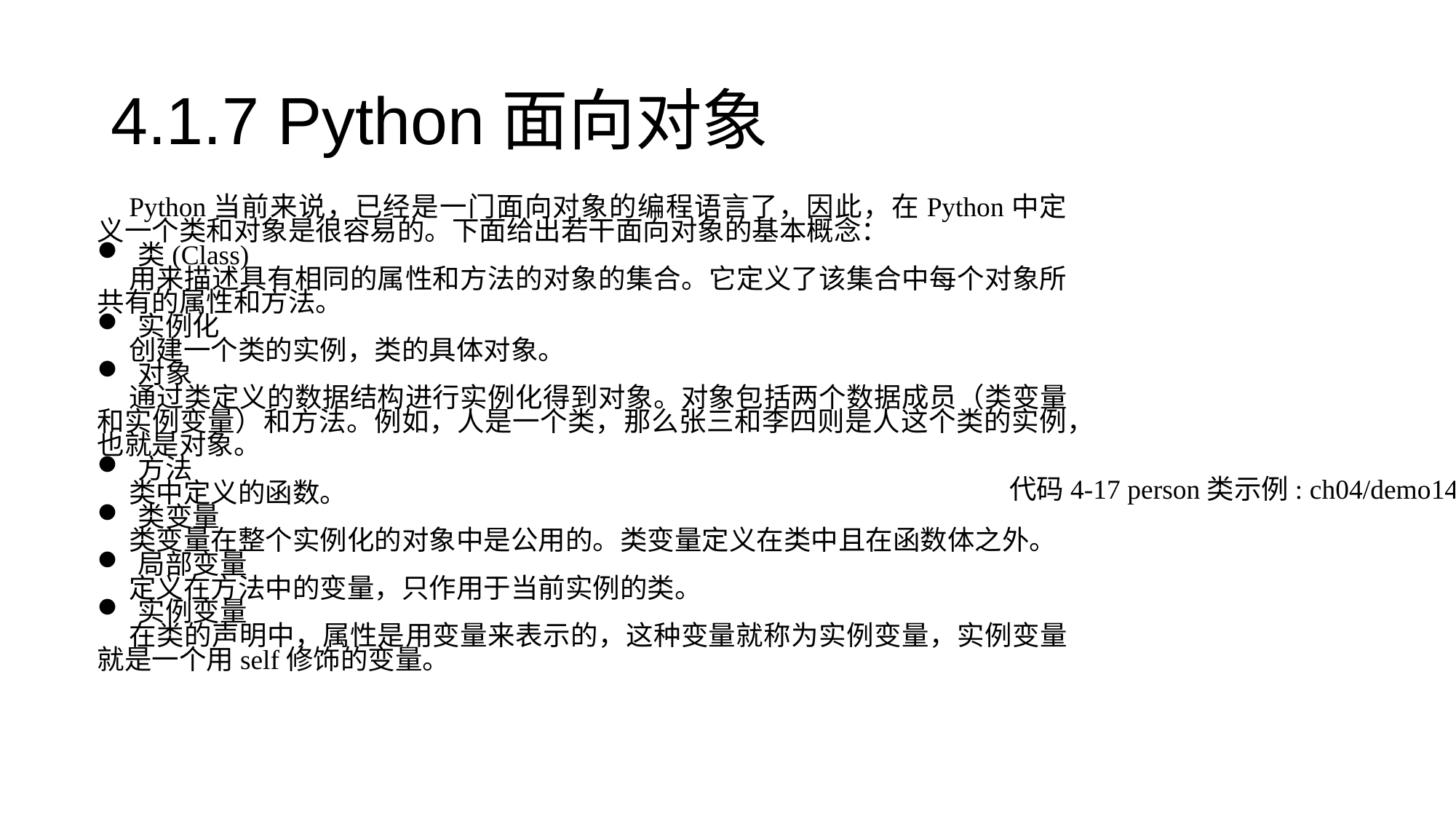

# 4.1.7 Python面向对象
Python当前来说，已经是一门面向对象的编程语言了，因此，在Python中定义一个类和对象是很容易的。下面给出若干面向对象的基本概念：
类(Class)
用来描述具有相同的属性和方法的对象的集合。它定义了该集合中每个对象所共有的属性和方法。
实例化
创建一个类的实例，类的具体对象。
对象
通过类定义的数据结构进行实例化得到对象。对象包括两个数据成员（类变量和实例变量）和方法。例如，人是一个类，那么张三和李四则是人这个类的实例，也就是对象。
方法
类中定义的函数。
类变量
类变量在整个实例化的对象中是公用的。类变量定义在类中且在函数体之外。
局部变量
定义在方法中的变量，只作用于当前实例的类。
实例变量
在类的声明中，属性是用变量来表示的，这种变量就称为实例变量，实例变量就是一个用self修饰的变量。
代码4-17 person类示例: ch04/demo14.py